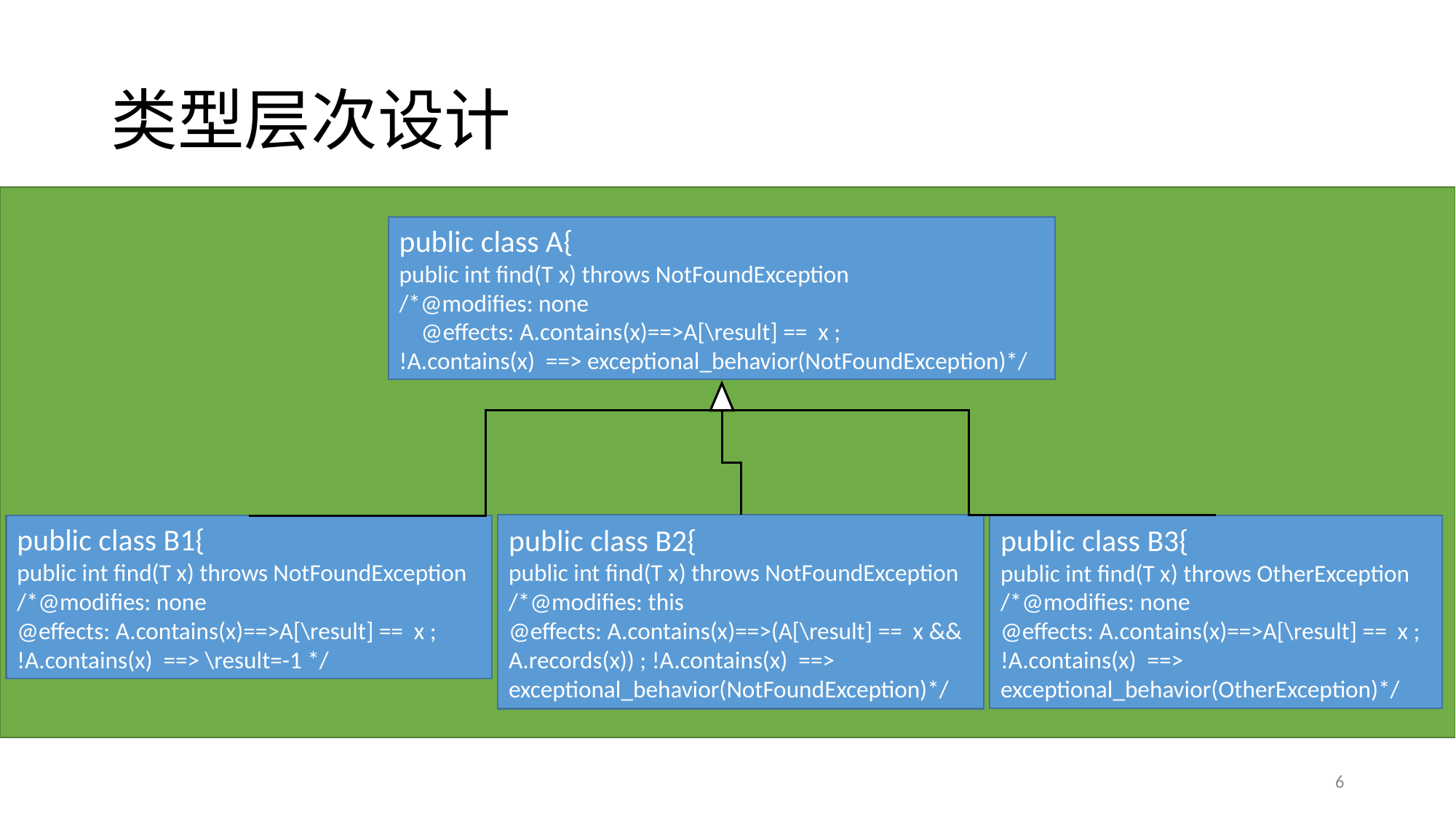

# 类型层次设计

public class A{
public int find(T x) throws NotFoundException
/*@modifies: none
    @effects: A.contains(x)==>A[\result] ==  x ;
!A.contains(x)  ==> exceptional_behavior(NotFoundException)*/

public class B2{
public int find(T x) throws NotFoundException
/*@modifies: this
@effects: A.contains(x)==>(A[\result] ==  x && A.records(x)) ; !A.contains(x)  ==> exceptional_behavior(NotFoundException)*/
public class B3{
public int find(T x) throws OtherException
/*@modifies: none
@effects: A.contains(x)==>A[\result] ==  x ;
!A.contains(x)  ==> exceptional_behavior(OtherException)*/
public class B1{
public int find(T x) throws NotFoundException
/*@modifies: none
@effects: A.contains(x)==>A[\result] ==  x ;
!A.contains(x)  ==> \result=-1 */
子类继承了父类的规格
子类可以重写父类的部分过程规格
子类可以扩充父类的过程规格和数据规格
子类的rep：父类rep+子类增加的rep
子类对象对父类属性变量的访问控制问题！
为了满足类型层次的可替换性
子类重写父类的方法时不能违背其规格
构造函数规格
首先要调用父类构造函数super.A(…)来初始化父类所定义的属性变量

6